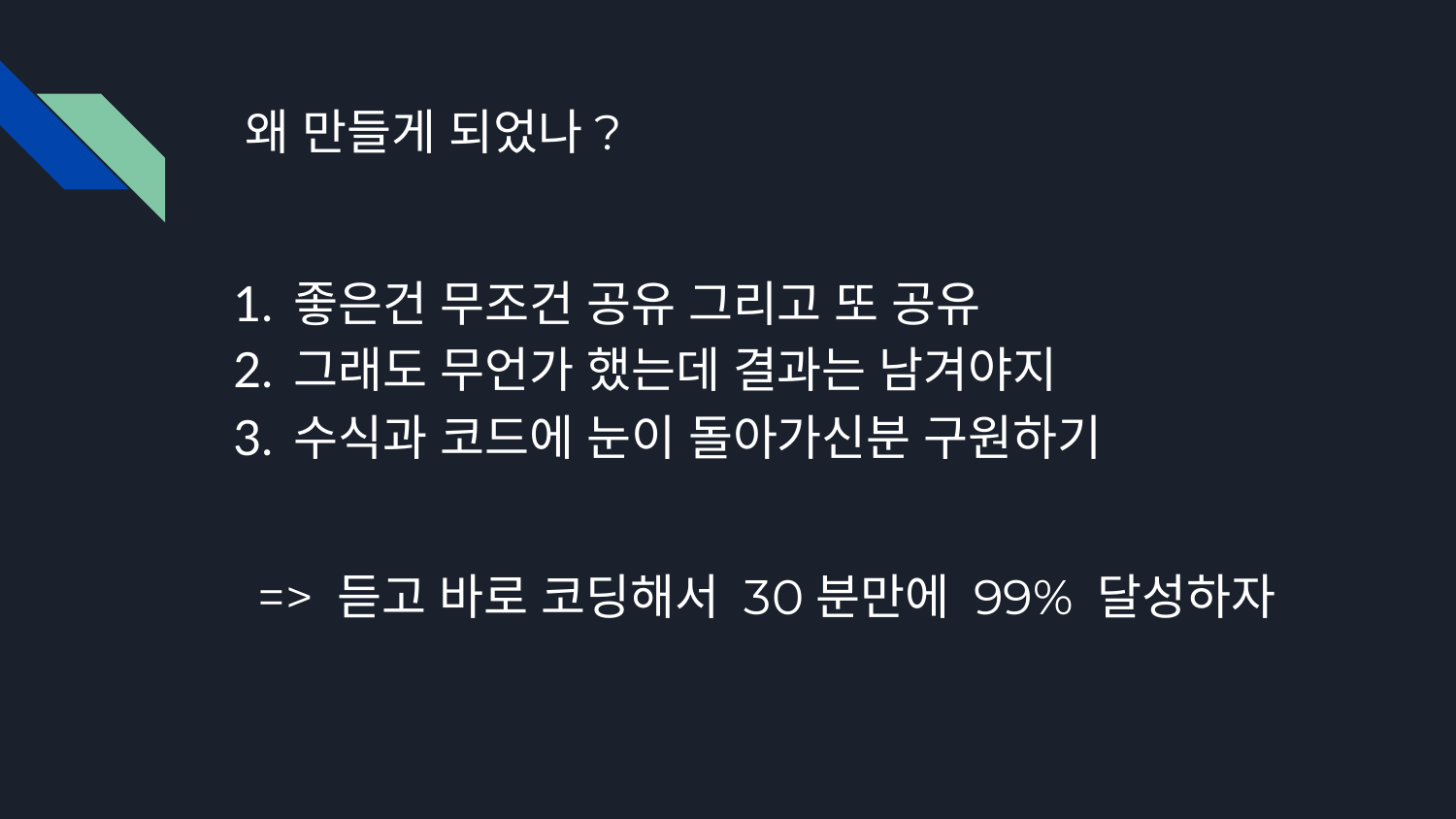

왜 만들게 되었나?
좋은건 무조건 공유 그리고 또 공유
그래도 무언가 했는데 결과는 남겨야지
수식과 코드에 눈이 돌아가신분 구원하기

# => 듣고 바로 코딩해서 30분만에 99% 달성하자